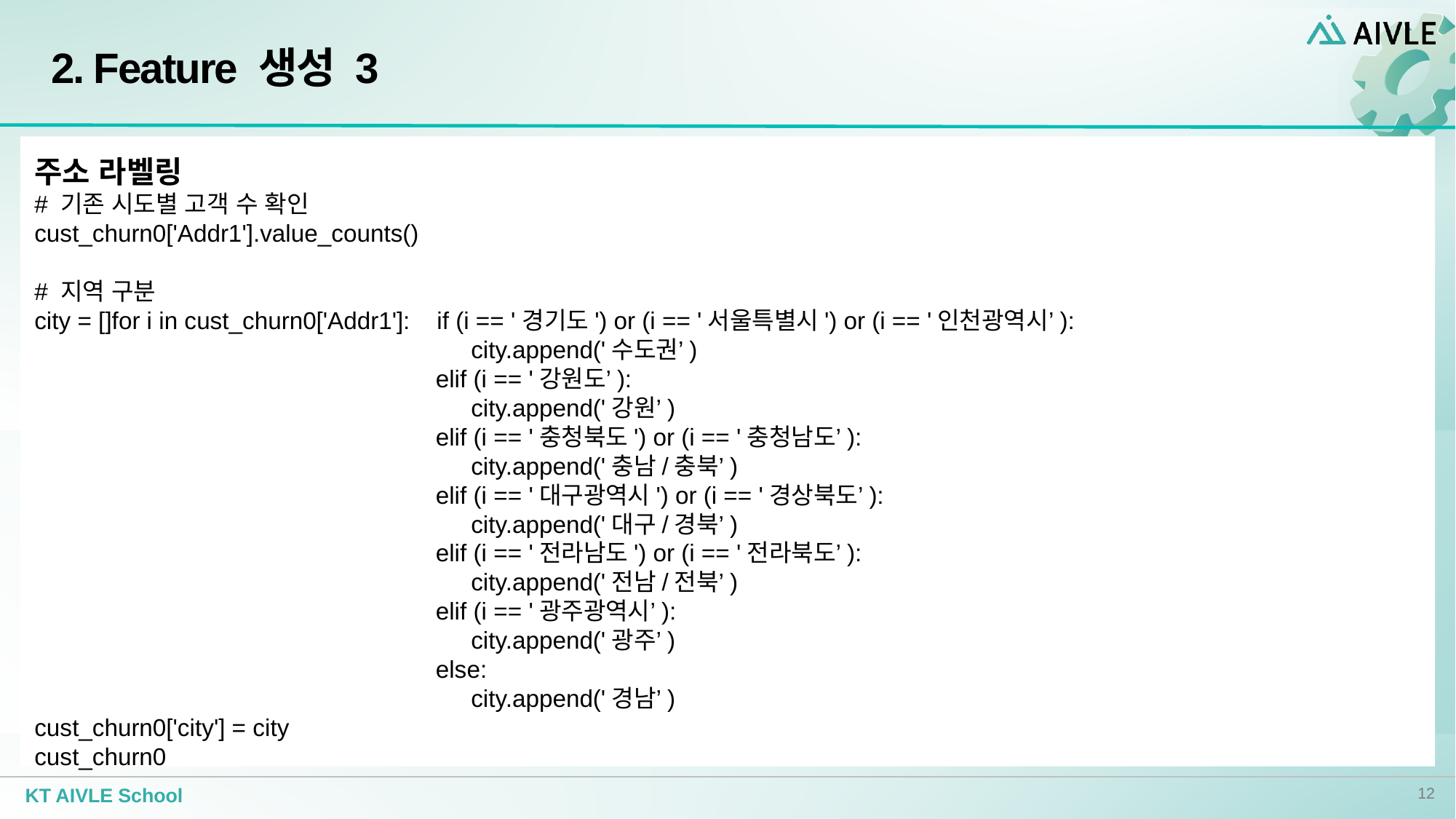

# 2. Feature 생성 3
주소 라벨링
# 기존 시도별 고객 수 확인
cust_churn0['Addr1'].value_counts()

# 지역 구분
city = []for i in cust_churn0['Addr1']:    if (i == '경기도') or (i == '서울특별시') or (i == '인천광역시’):
				city.append('수도권’)
			           elif (i == '강원도’):
				city.append('강원’)
		  	           elif (i == '충청북도') or (i == '충청남도’):
				city.append('충남/충북’)
			           elif (i == '대구광역시') or (i == '경상북도’):
				city.append('대구/경북’)
			           elif (i == '전라남도') or (i == '전라북도’):
				city.append('전남/전북’)
			           elif (i == '광주광역시’):
				city.append('광주’)
 			           else:
				city.append('경남’)
cust_churn0['city'] = city
cust_churn0